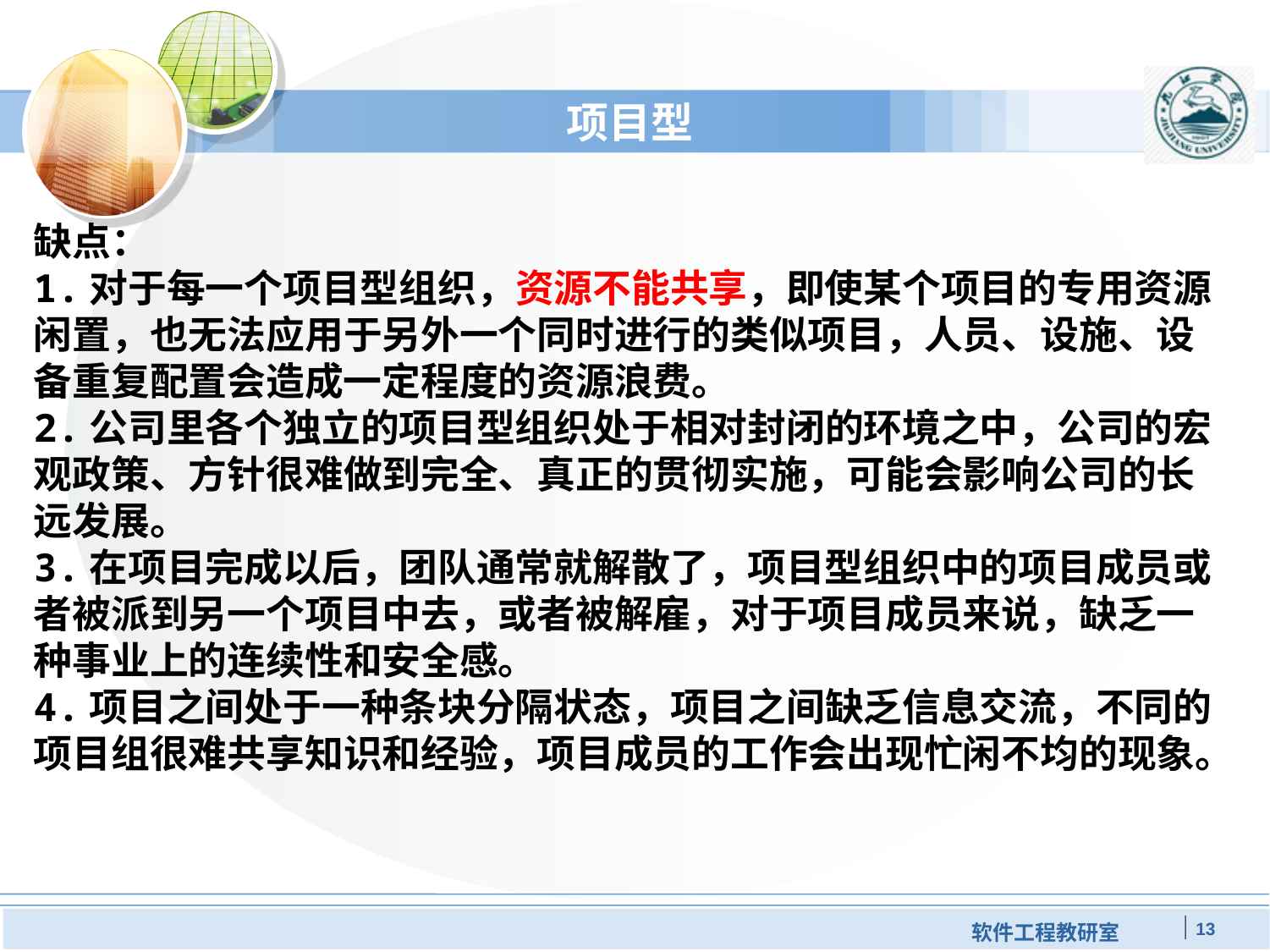

项目型
缺点：
1.对于每一个项目型组织，资源不能共享，即使某个项目的专用资源闲置，也无法应用于另外一个同时进行的类似项目，人员、设施、设备重复配置会造成一定程度的资源浪费。
2.公司里各个独立的项目型组织处于相对封闭的环境之中，公司的宏观政策、方针很难做到完全、真正的贯彻实施，可能会影响公司的长远发展。
3.在项目完成以后，团队通常就解散了，项目型组织中的项目成员或者被派到另一个项目中去，或者被解雇，对于项目成员来说，缺乏一种事业上的连续性和安全感。
4.项目之间处于一种条块分隔状态，项目之间缺乏信息交流，不同的项目组很难共享知识和经验，项目成员的工作会出现忙闲不均的现象。